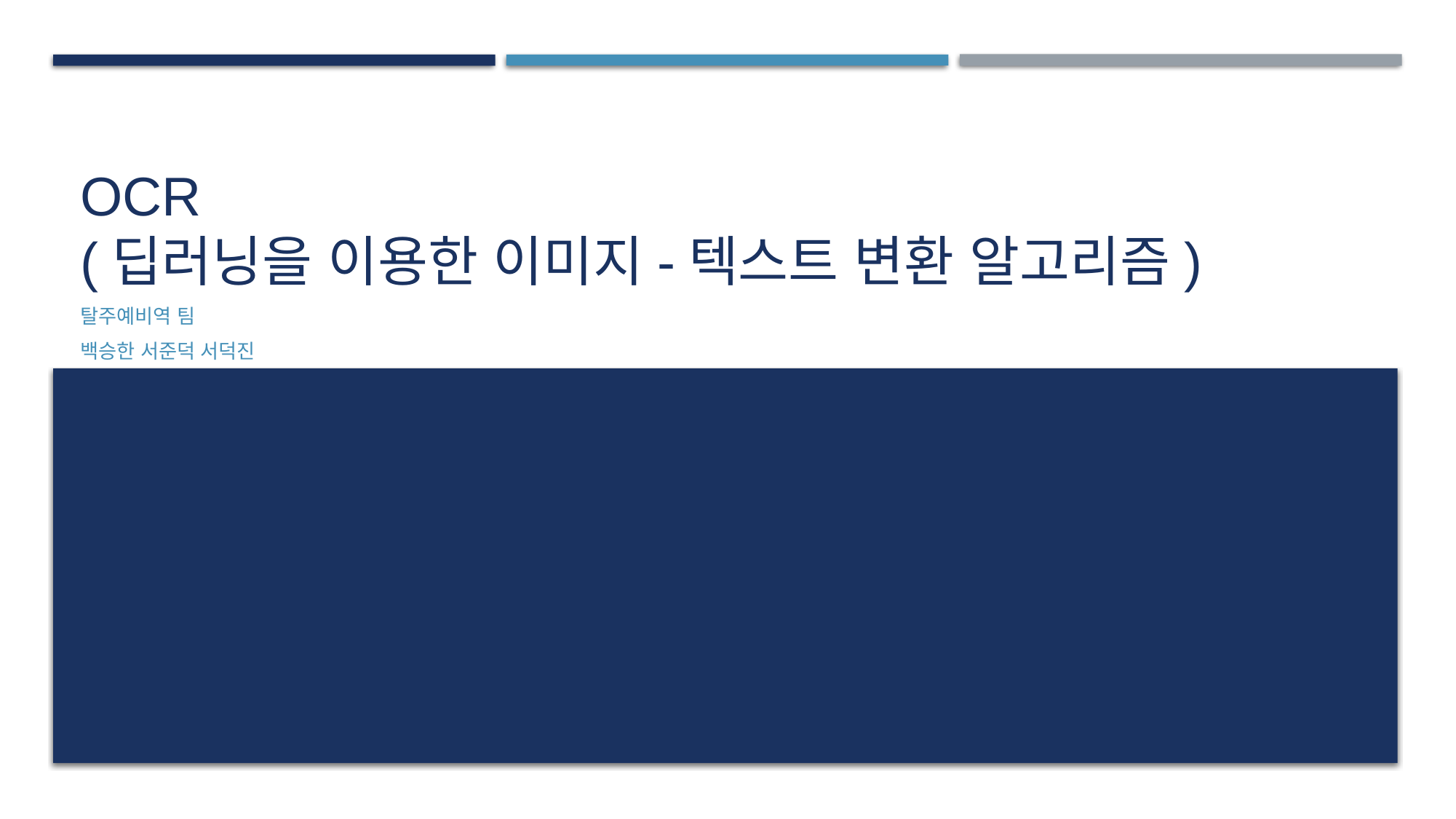

# OCR (딥러닝을 이용한 이미지-텍스트 변환 알고리즘)
탈주예비역 팀
백승한 서준덕 서덕진